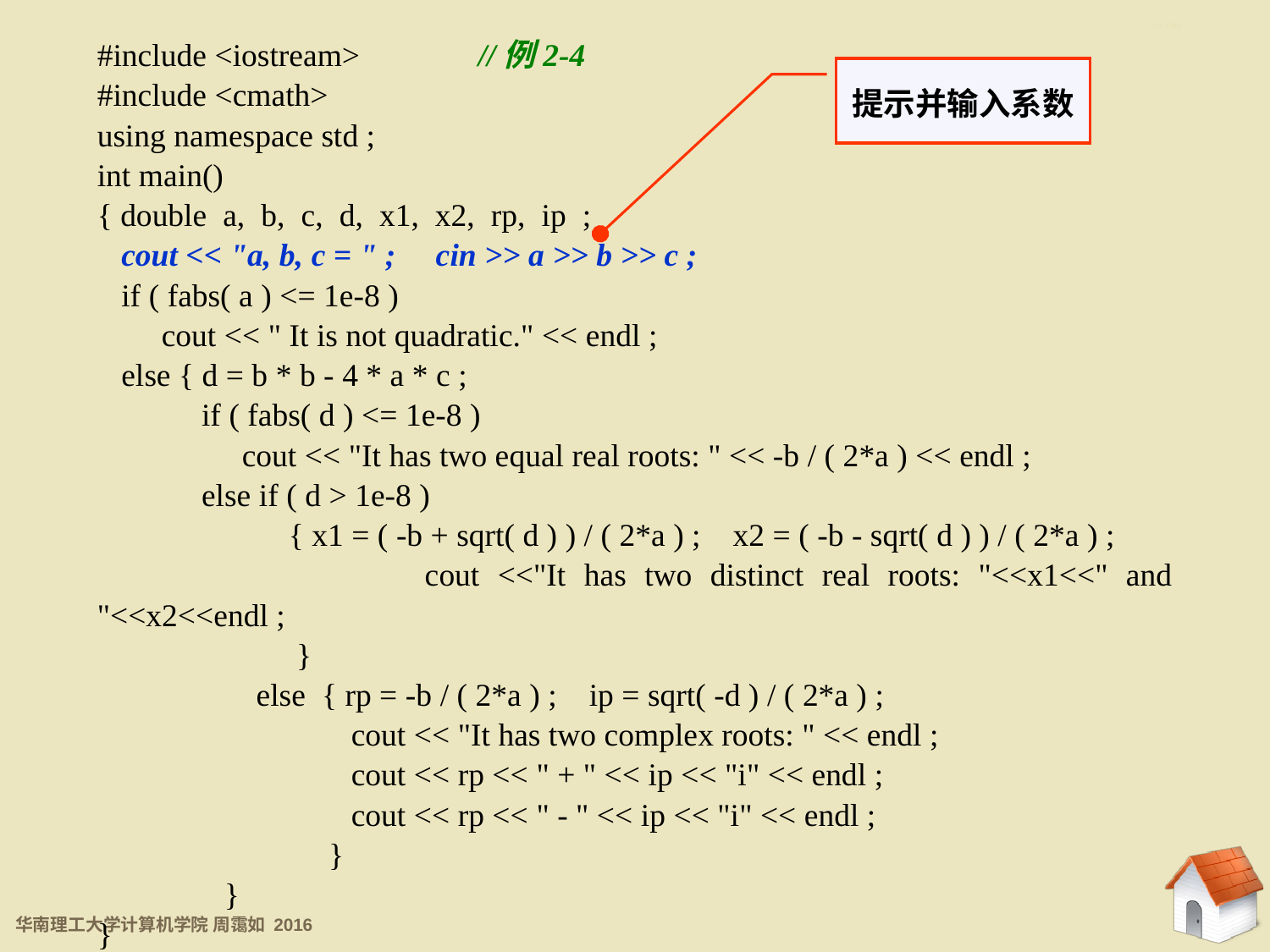

2.1.1  if 语句
#include <iostream>	//例2-4
#include <cmath>
using namespace std ;
int main()
{ double  a,  b,  c,  d,  x1,  x2,  rp,  ip  ;
   cout << "a, b, c = " ;     cin >> a >> b >> c ;
   if ( fabs( a ) <= 1e-8 )
        cout << " It is not quadratic." << endl ;
   else { d = b * b - 4 * a * c ;
             if ( fabs( d ) <= 1e-8 )
                  cout << "It has two equal real roots: " << -b / ( 2*a ) << endl ;
             else if ( d > 1e-8 )
	        { x1 = ( -b + sqrt( d ) ) / ( 2*a ) ;    x2 = ( -b - sqrt( d ) ) / ( 2*a ) ;
	           cout <<"It has two distinct real roots: "<<x1<<" and "<<x2<<endl ;
	         }
	    else  { rp = -b / ( 2*a ) ;    ip = sqrt( -d ) / ( 2*a ) ;
		cout << "It has two complex roots: " << endl ;
		cout << rp << " + " << ip << "i" << endl ;
		cout << rp << " - " << ip << "i" << endl ;
	             }
	}
}
提示并输入系数